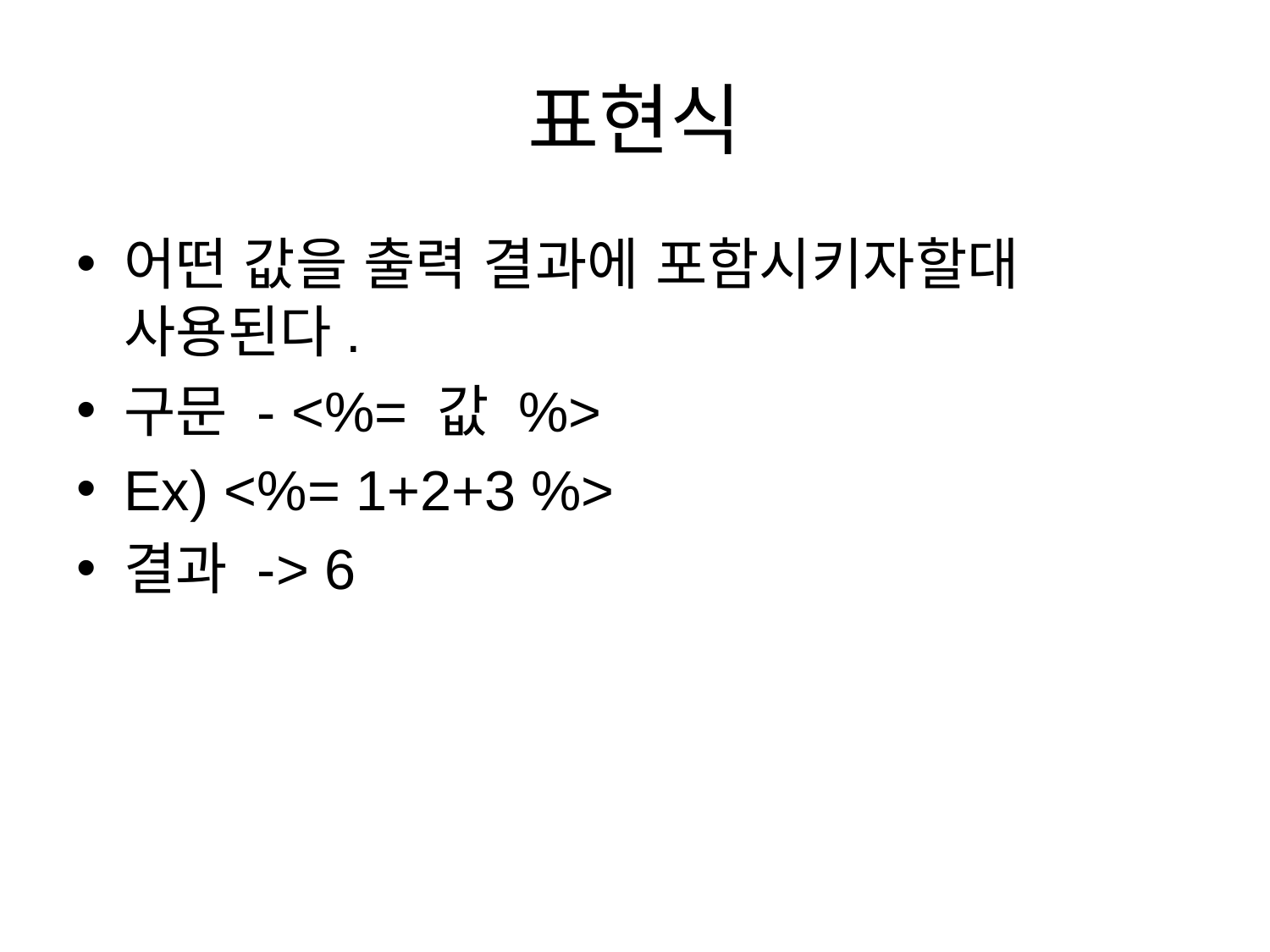

# 표현식
어떤 값을 출력 결과에 포함시키자할대 사용된다.
구문 - <%= 값 %>
Ex) <%= 1+2+3 %>
결과 -> 6